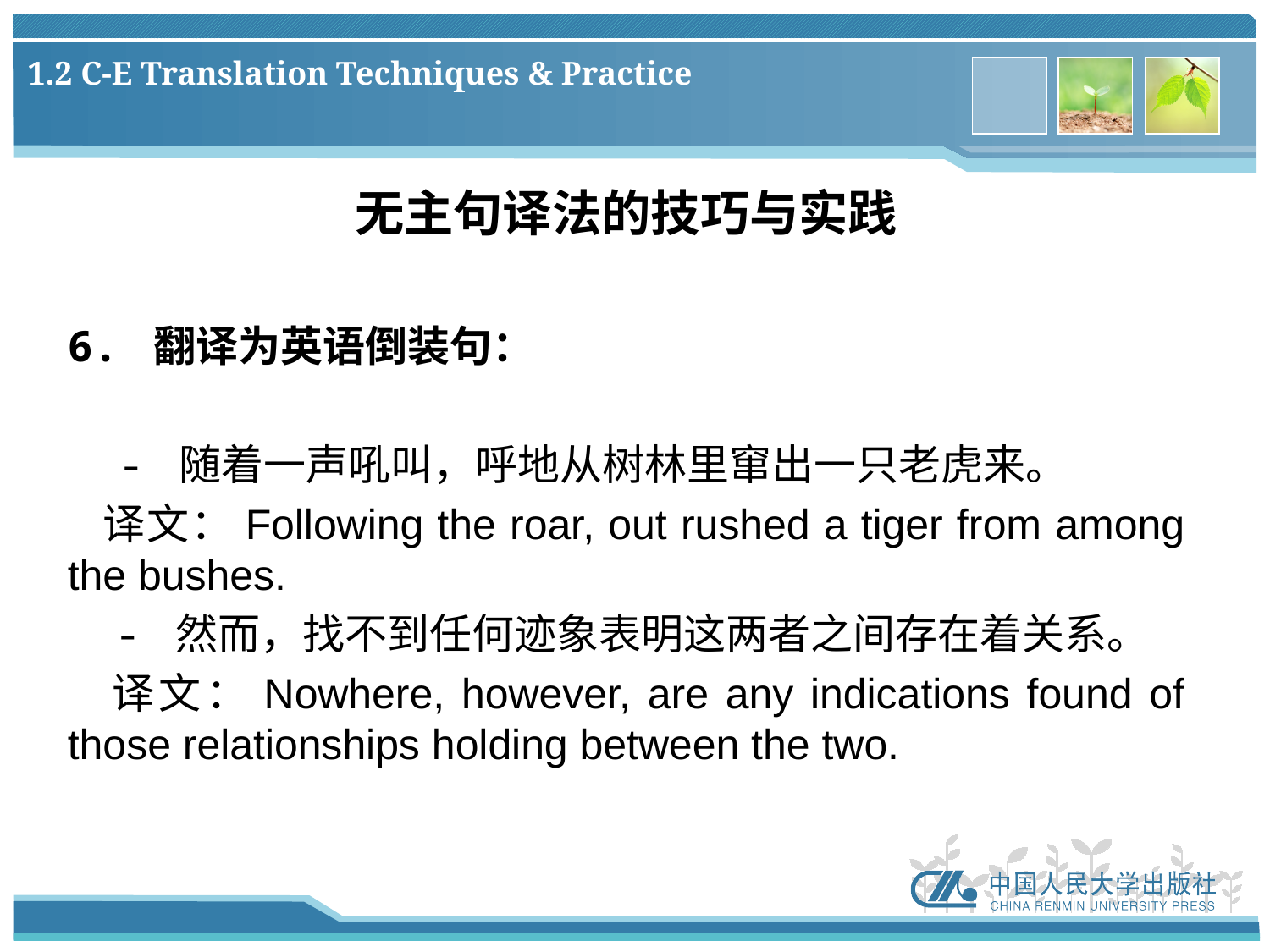

# 1.2 C-E Translation Techniques & Practice
无主句译法的技巧与实践

6. 翻译为英语倒装句：

  - 随着一声吼叫，呼地从树林里窜出一只老虎来。
  译文：Following the roar, out rushed a tiger from among the bushes.
    - 然而，找不到任何迹象表明这两者之间存在着关系。
  译文：Nowhere, however, are any indications found of those relationships holding between the two.